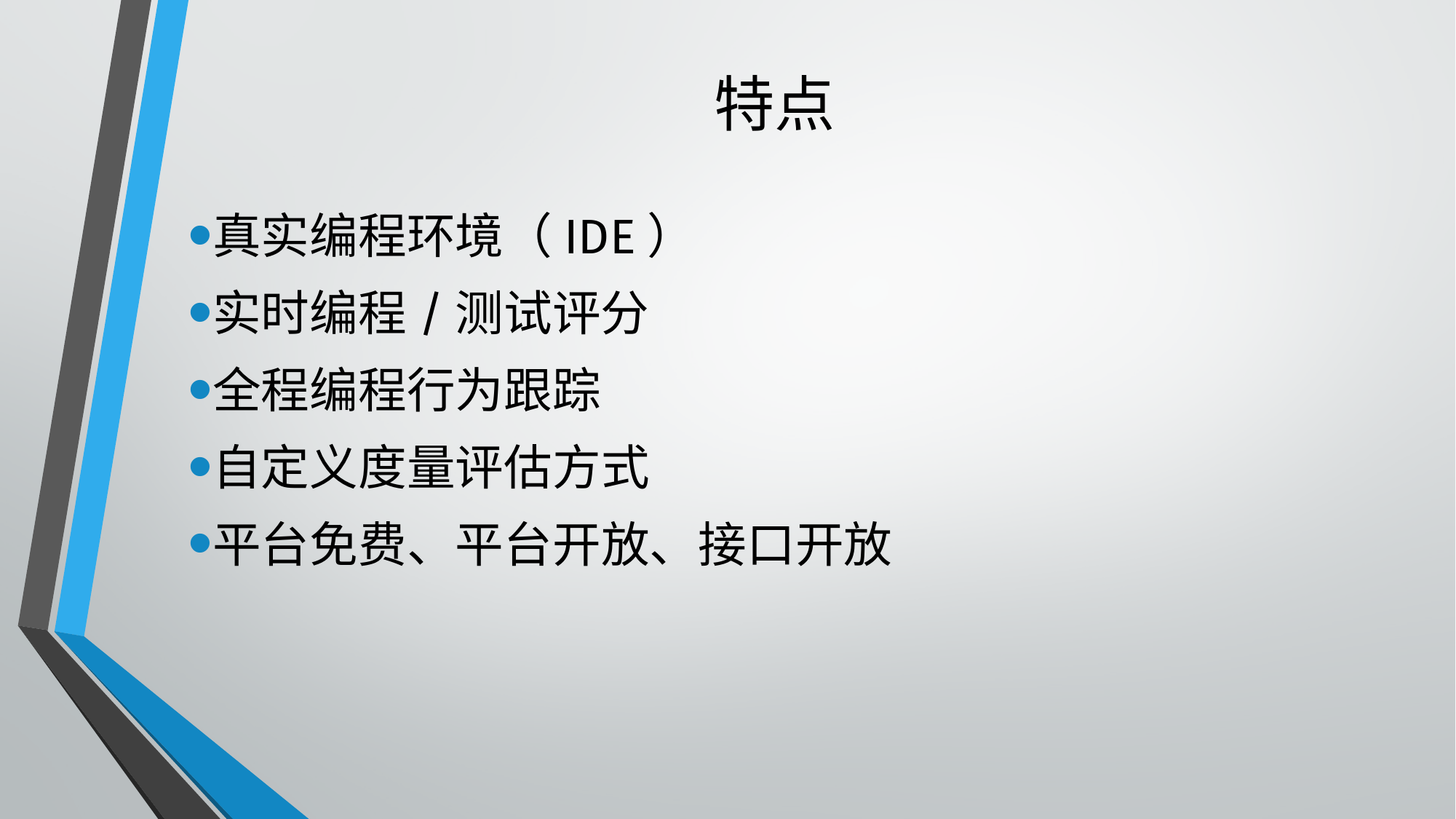

# 特点
真实编程环境（IDE）
实时编程/测试评分
全程编程行为跟踪
自定义度量评估方式
平台免费、平台开放、接口开放